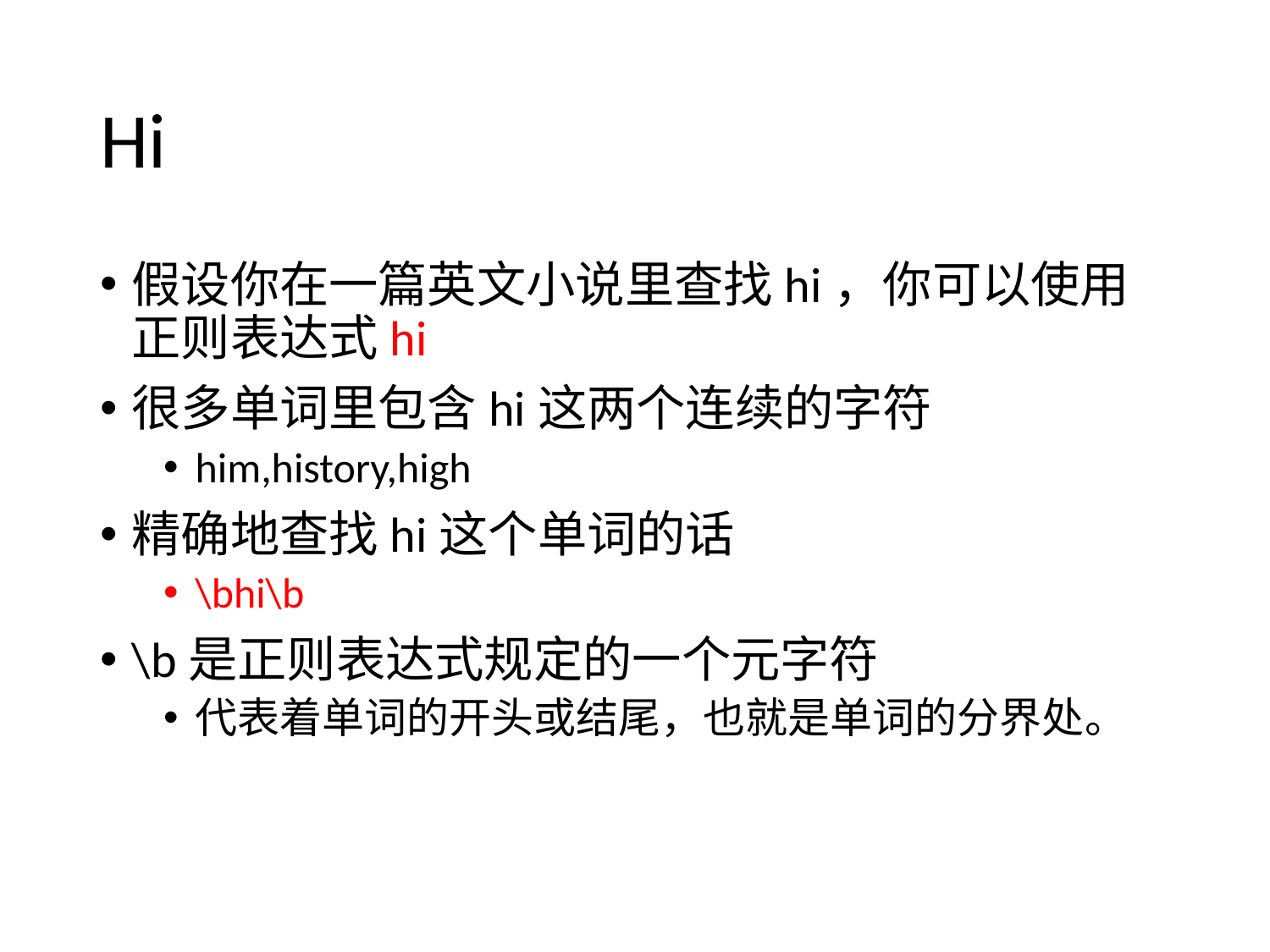

# Hi
假设你在一篇英文小说里查找hi，你可以使用正则表达式hi
很多单词里包含hi这两个连续的字符
him,history,high
精确地查找hi这个单词的话
\bhi\b
\b是正则表达式规定的一个元字符
代表着单词的开头或结尾，也就是单词的分界处。